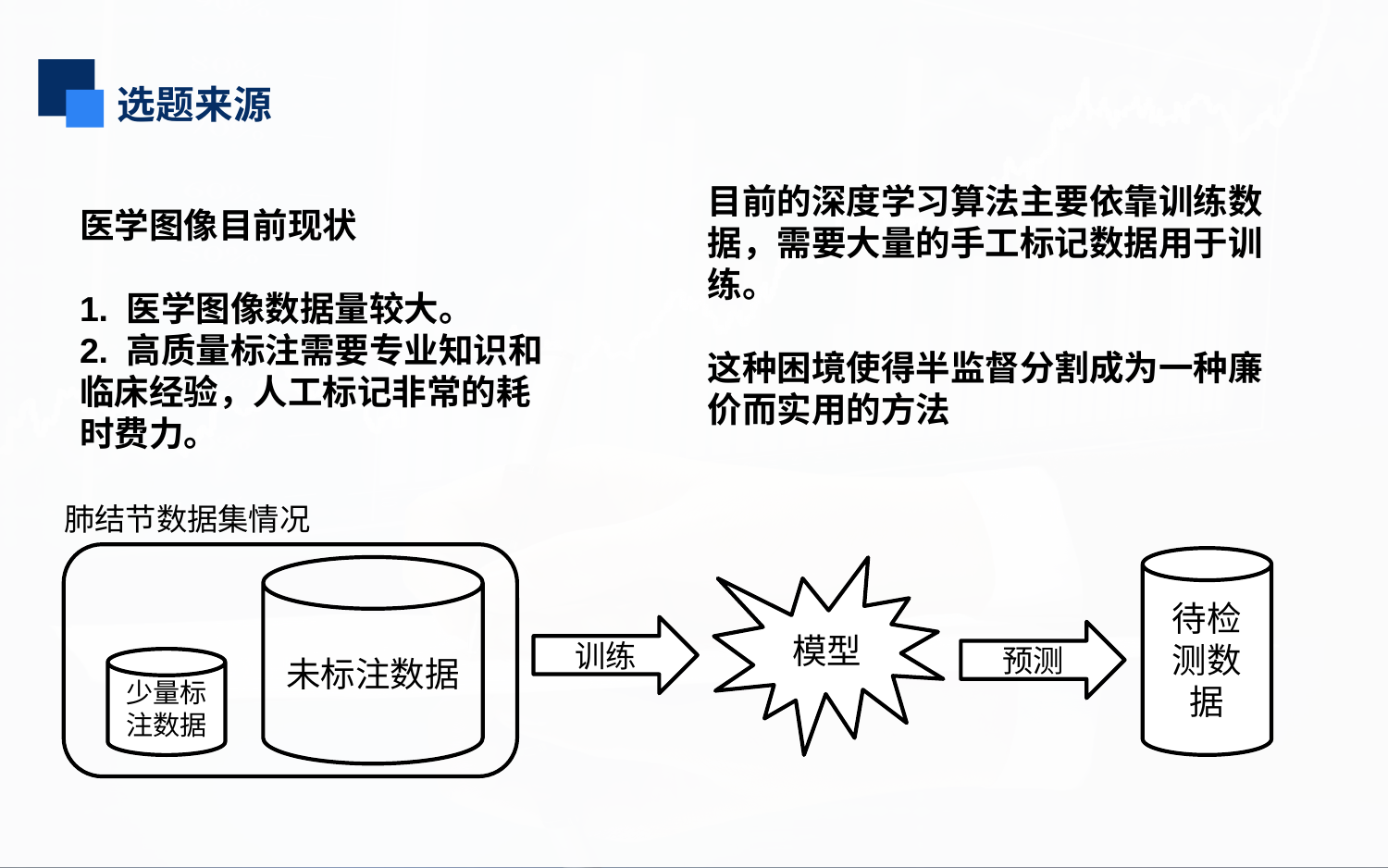

选题来源

目前的深度学习算法主要依靠训练数据，需要大量的手工标记数据用于训练。

这种困境使得半监督分割成为一种廉价而实用的方法
医学图像目前现状

1. 医学图像数据量较大。
2. 高质量标注需要专业知识和临床经验，人工标记非常的耗时费力。
肺结节数据集情况

待检测数据
未标注数据
模型
训练
预测
少量标注数据